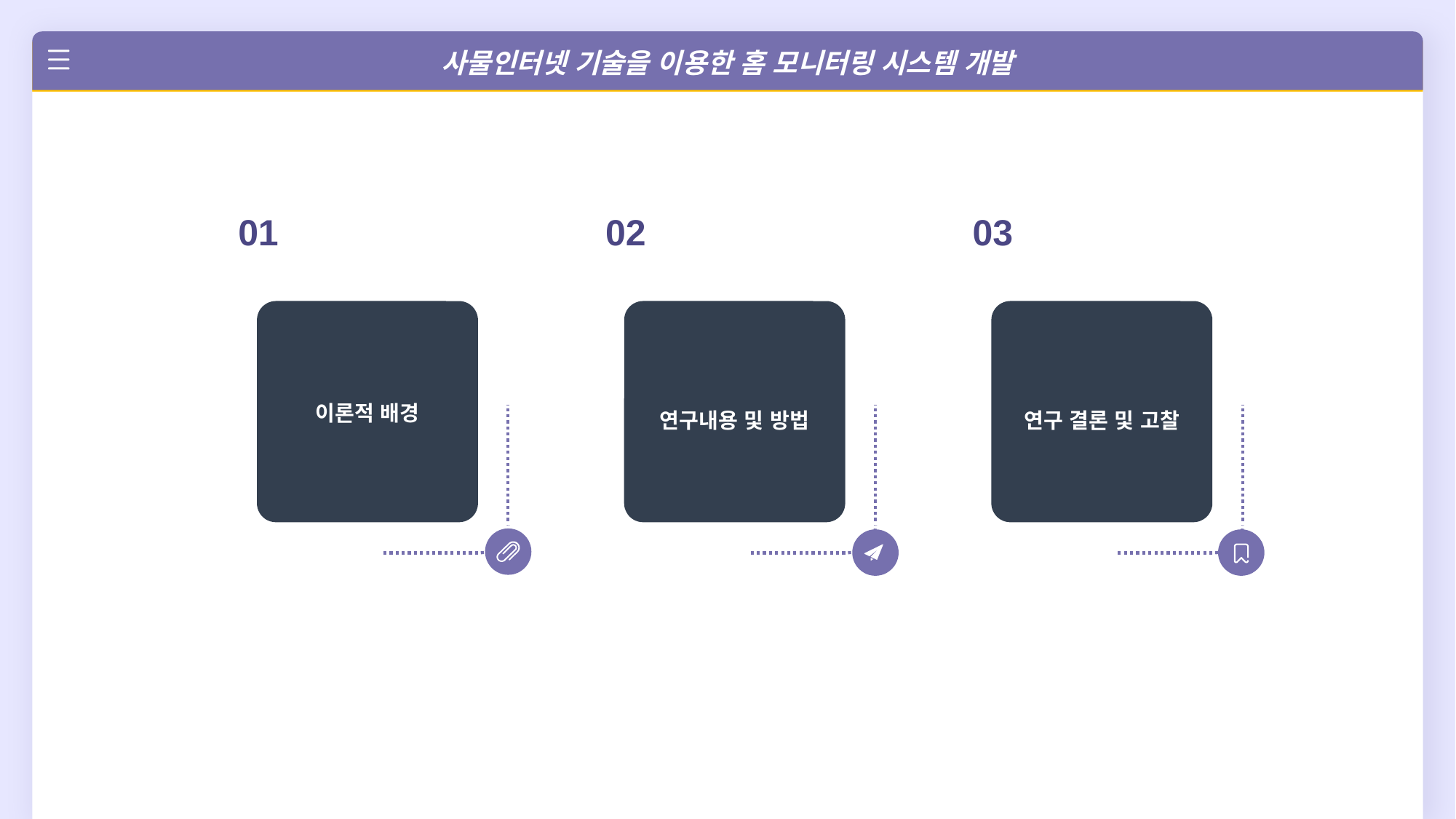

사물인터넷 기술을 이용한 홈 모니터링 시스템 개발

01
02
03

이론적 배경
연구내용 및 방법
연구 결론 및 고찰